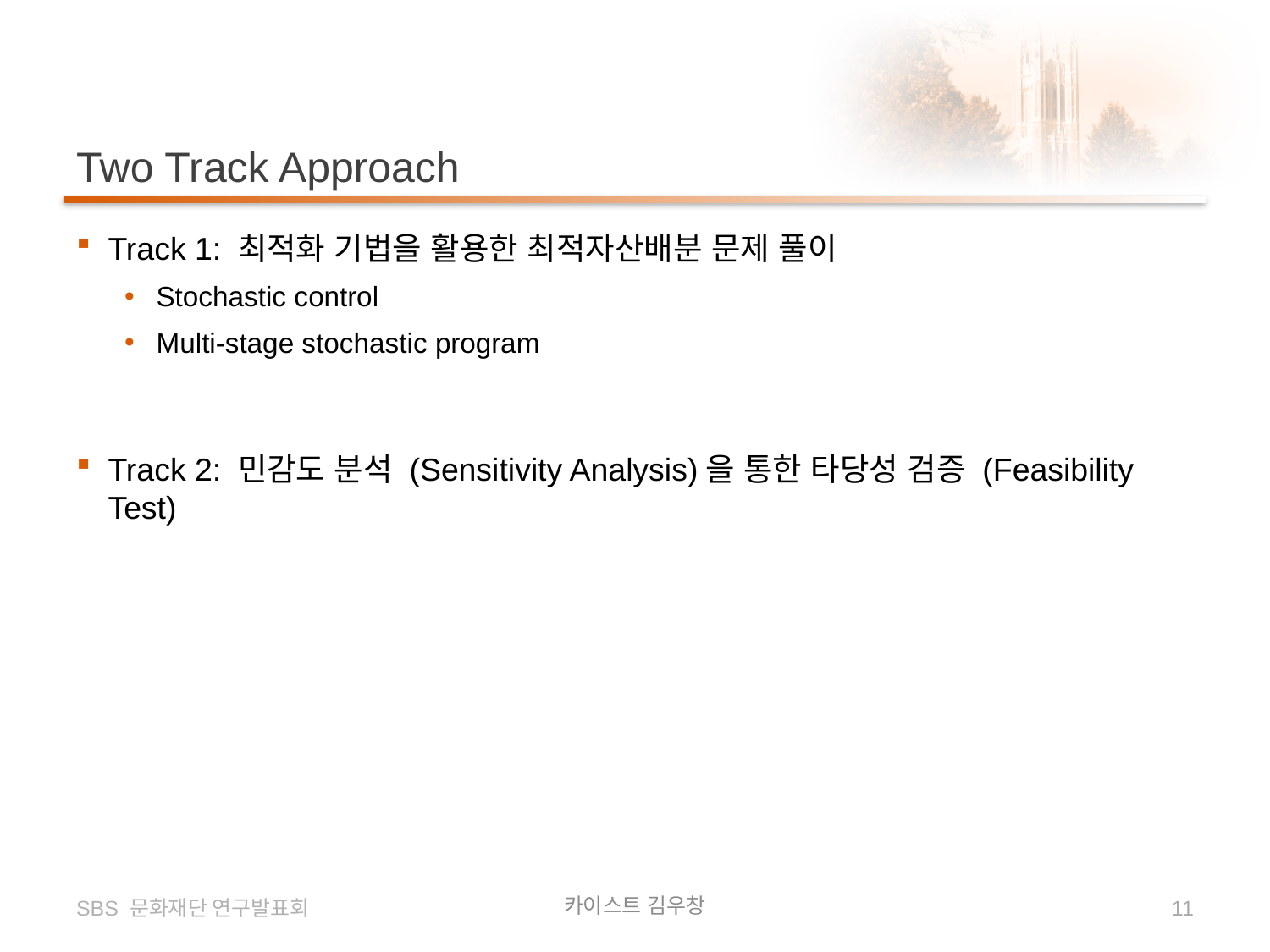

# Two Track Approach
Track 1: 최적화 기법을 활용한 최적자산배분 문제 풀이
Stochastic control
Multi-stage stochastic program

Track 2: 민감도 분석 (Sensitivity Analysis)을 통한 타당성 검증 (Feasibility Test)

SBS 문화재단 연구발표회
카이스트 김우창
11